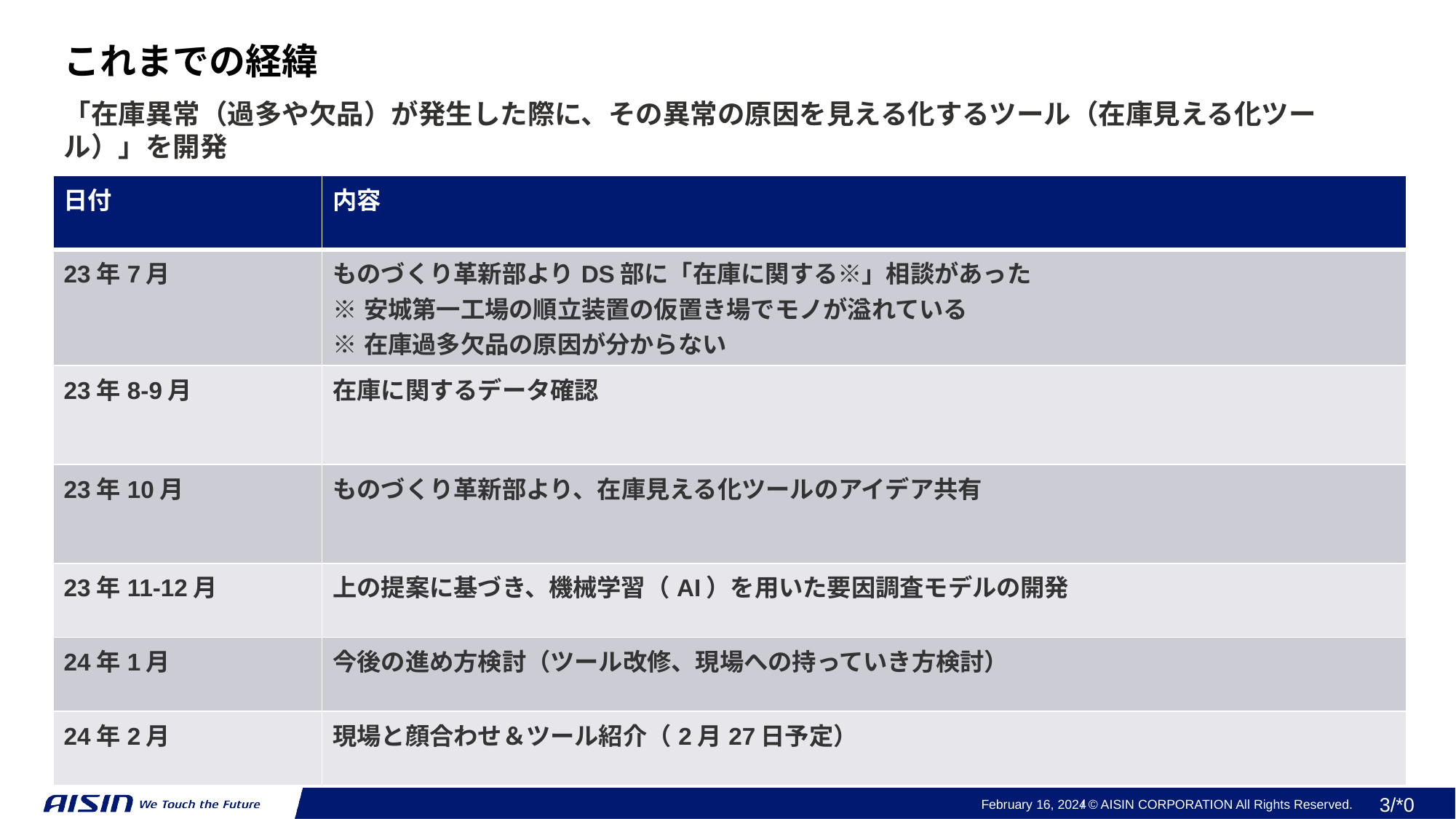

これまでの経緯
「在庫異常（過多や欠品）が発生した際に、その異常の原因を見える化するツール（在庫見える化ツール）」を開発
| 日付 | 内容 |
| --- | --- |
| 23年7月 | ものづくり革新部よりDS部に「在庫に関する※」相談があった ※安城第一工場の順立装置の仮置き場でモノが溢れている ※在庫過多欠品の原因が分からない |
| 23年8-9月 | 在庫に関するデータ確認 |
| 23年10月 | ものづくり革新部より、在庫見える化ツールのアイデア共有 |
| 23年11-12月 | 上の提案に基づき、機械学習（AI）を用いた要因調査モデルの開発 |
| 24年1月 | 今後の進め方検討（ツール改修、現場への持っていき方検討） |
| 24年2月 | 現場と顔合わせ＆ツール紹介（2月27日予定） |
February 16, 2024